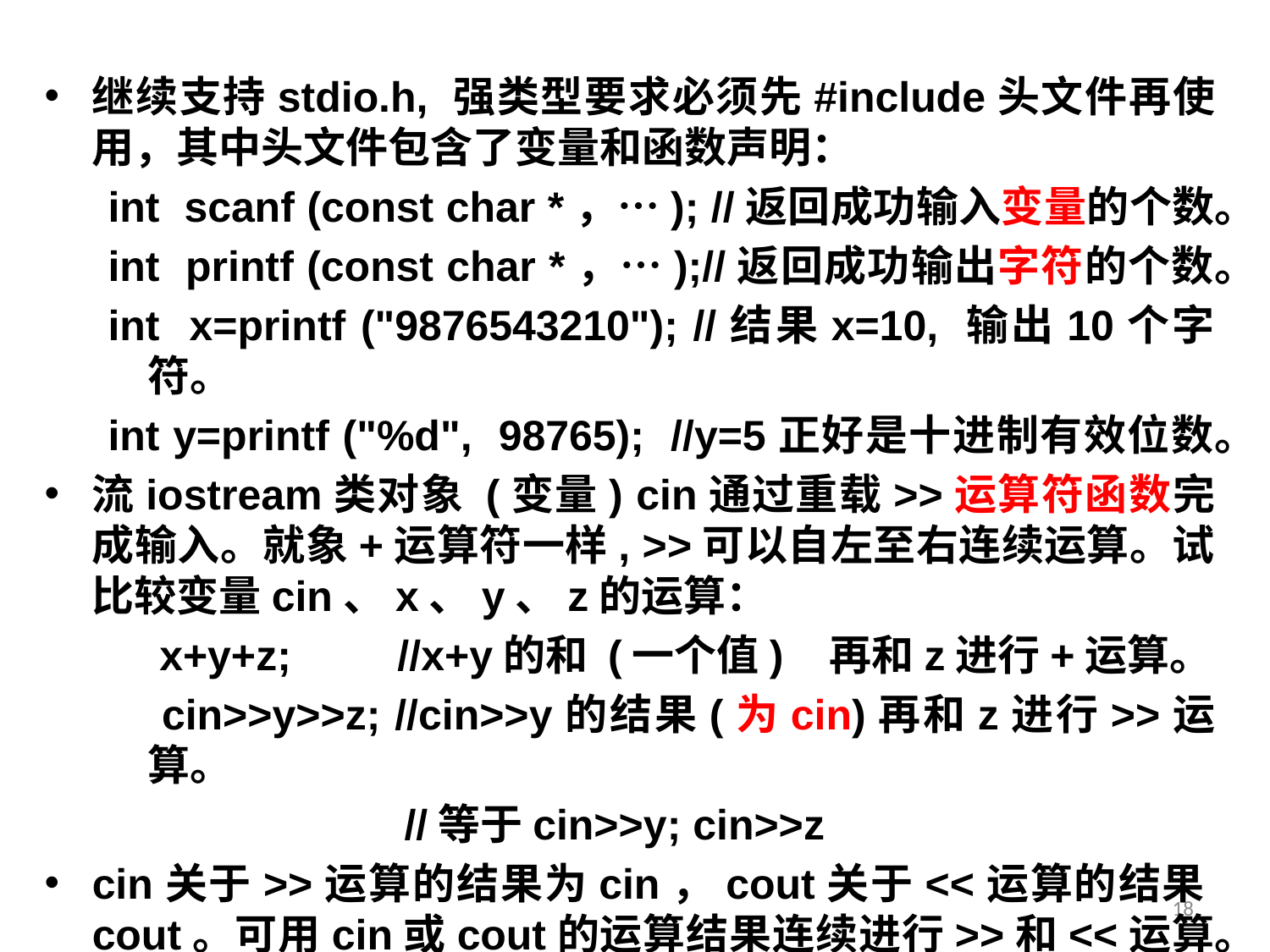

继续支持stdio.h, 强类型要求必须先#include头文件再使用，其中头文件包含了变量和函数声明：
int  scanf (const char *，…); //返回成功输入变量的个数。
int  printf (const char *，…);//返回成功输出字符的个数。
int  x=printf ("9876543210"); //结果x=10, 输出10个字符。
int y=printf ("%d",  98765);  //y=5正好是十进制有效位数。
流iostream类对象 (变量) cin通过重载>>运算符函数完成输入。就象+运算符一样, >>可以自左至右连续运算。试比较变量cin、x、y、z的运算：
	 x+y+z;         //x+y的和 (一个值)   再和z进行+运算。
	 cin>>y>>z; //cin>>y的结果(为cin)再和z进行>>运算。
                         //等于cin>>y; cin>>z
cin关于>>运算的结果为cin，cout关于<<运算的结果cout。可用cin或cout的运算结果连续进行>>和<<运算。
18